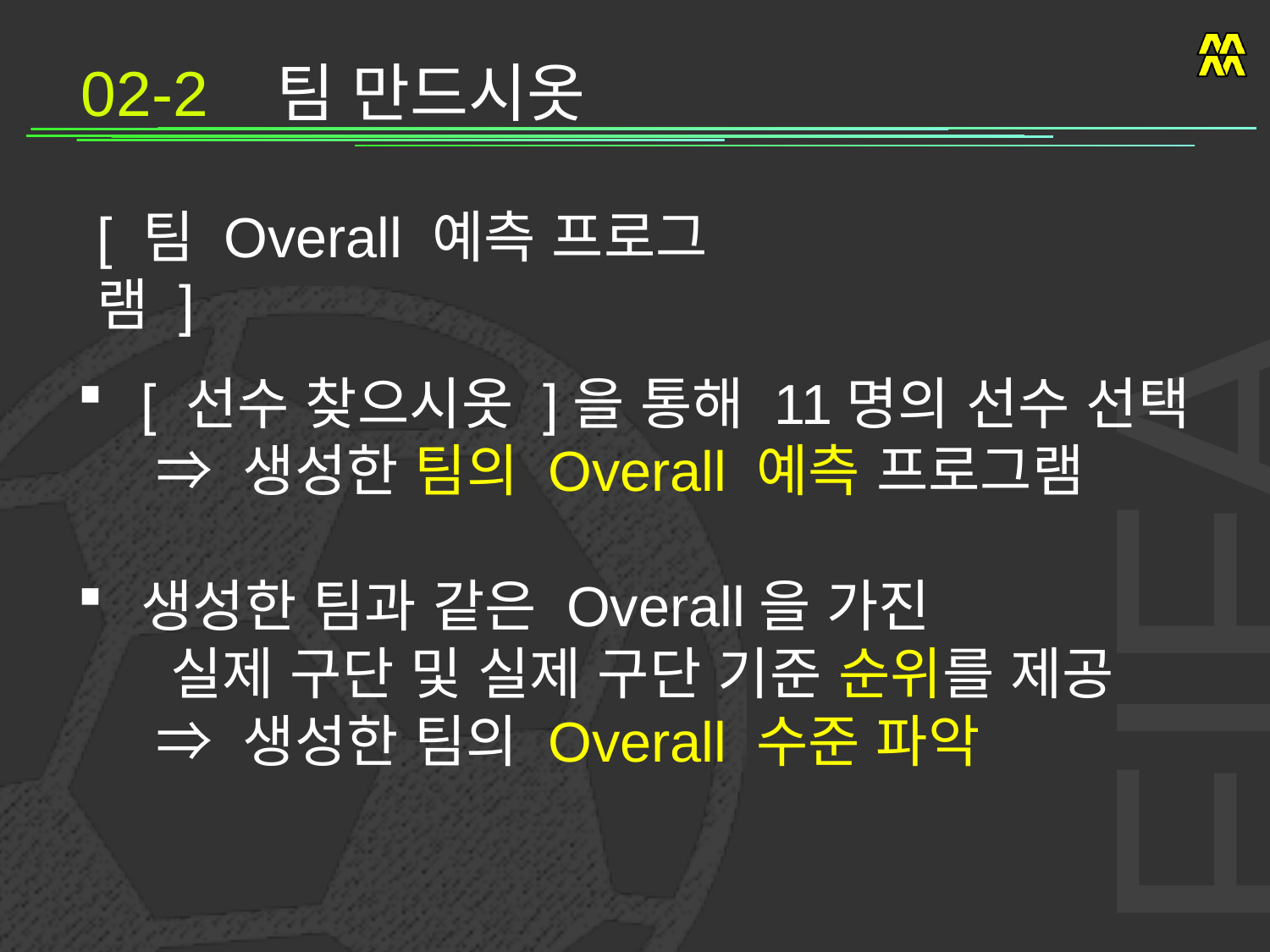

02-2   팀 만드시옷
[ 팀 Overall 예측 프로그램 ]
[ 선수 찾으시옷 ]을 통해 11명의 선수 선택
     ⇒ 생성한 팀의 Overall 예측 프로그램

생성한 팀과 같은 Overall을 가진
     실제 구단 및 실제 구단 기준 순위를 제공
     ⇒ 생성한 팀의 Overall 수준 파악